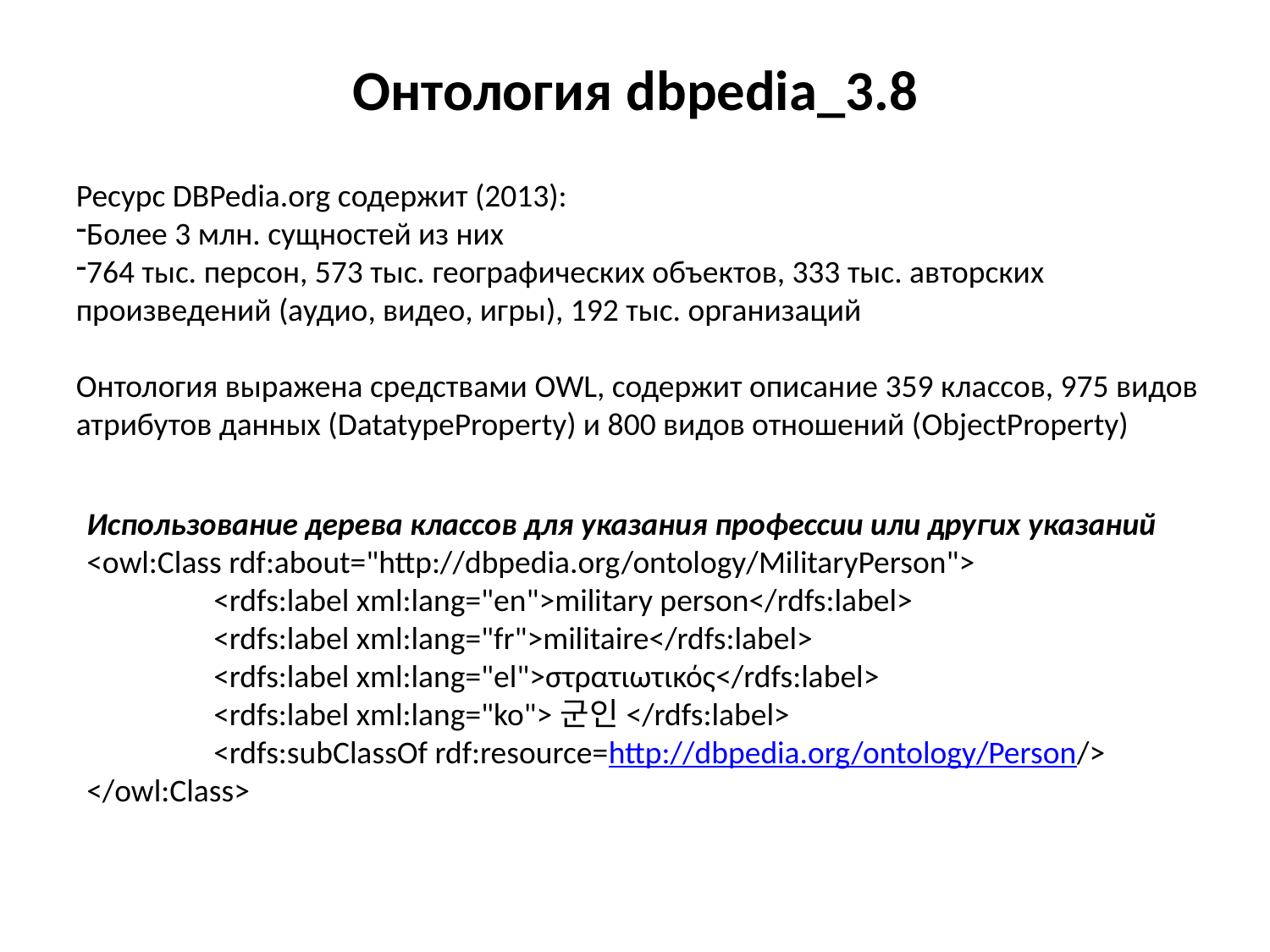

# Онтология dbpedia_3.8
Ресурс DBPedia.org содержит (2013):
Более 3 млн. сущностей из них
764 тыс. персон, 573 тыс. географических объектов, 333 тыс. авторских произведений (аудио, видео, игры), 192 тыс. организаций

Онтология выражена средствами OWL, содержит описание 359 классов, 975 видов атрибутов данных (DatatypeProperty) и 800 видов отношений (ObjectProperty)
Использование дерева классов для указания профессии или других указаний
<owl:Class rdf:about="http://dbpedia.org/ontology/MilitaryPerson">
	<rdfs:label xml:lang="en">military person</rdfs:label>
	<rdfs:label xml:lang="fr">militaire</rdfs:label>
	<rdfs:label xml:lang="el">στρατιωτικός</rdfs:label>
	<rdfs:label xml:lang="ko">군인</rdfs:label>
	<rdfs:subClassOf rdf:resource=http://dbpedia.org/ontology/Person/>
</owl:Class>